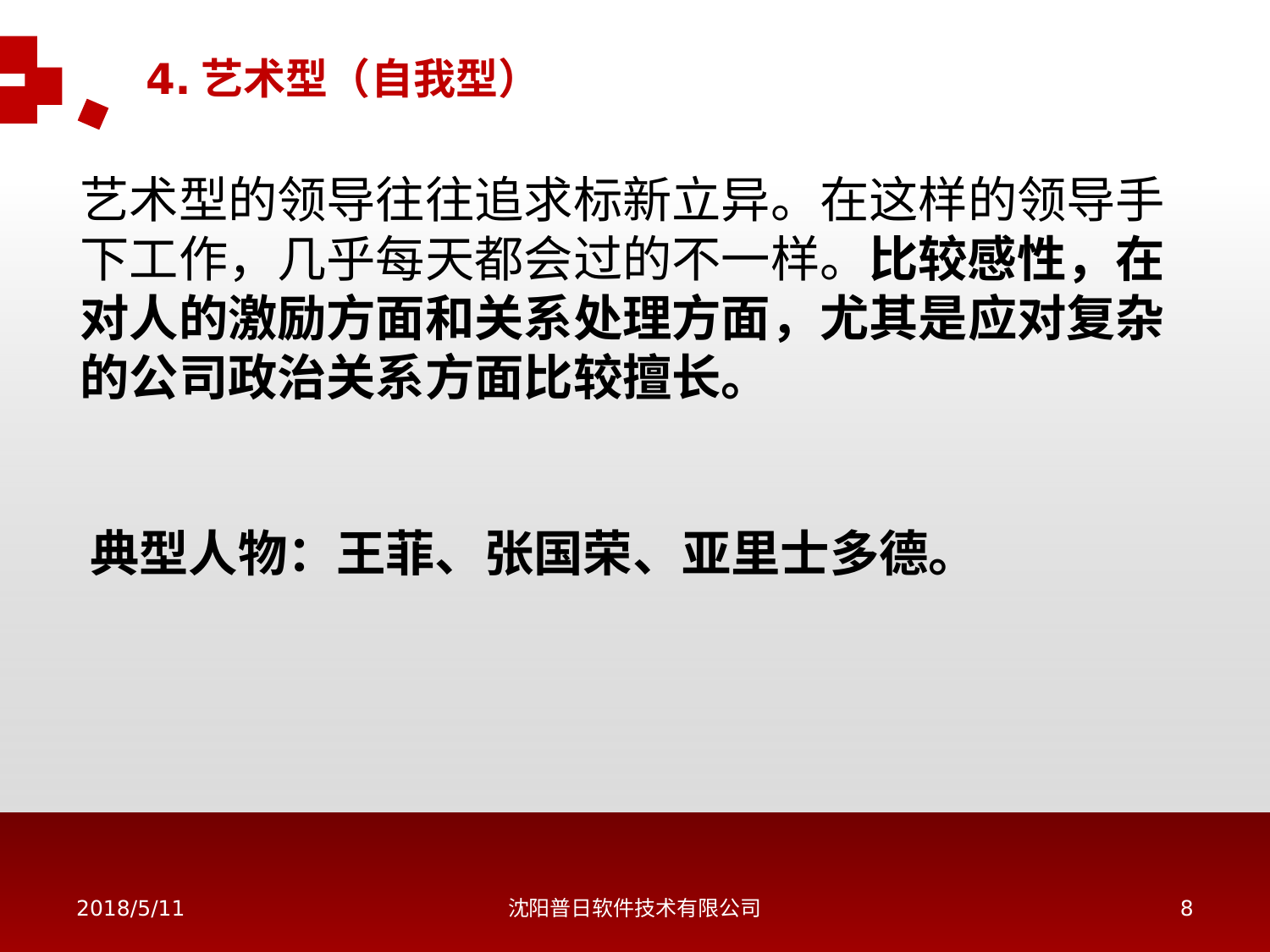

4.艺术型（自我型）
艺术型的领导往往追求标新立异。在这样的领导手下工作，几乎每天都会过的不一样。比较感性，在对人的激励方面和关系处理方面，尤其是应对复杂的公司政治关系方面比较擅长。
典型人物：王菲、张国荣、亚里士多德。
2018/5/11
沈阳普日软件技术有限公司
8